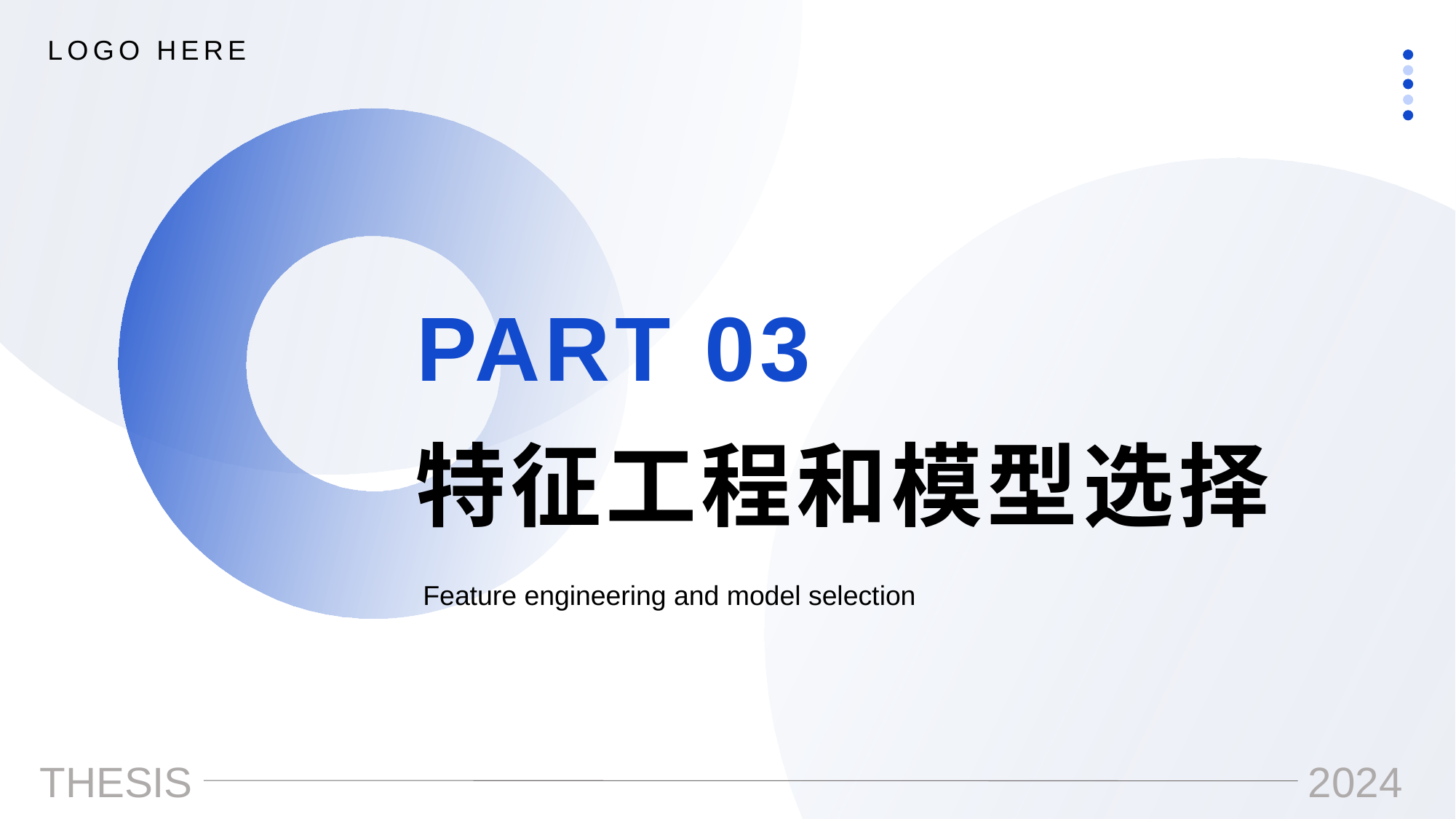

LOGO HERE

PART 03
特征工程和模型选择
Feature engineering and model selection
THESIS
2024